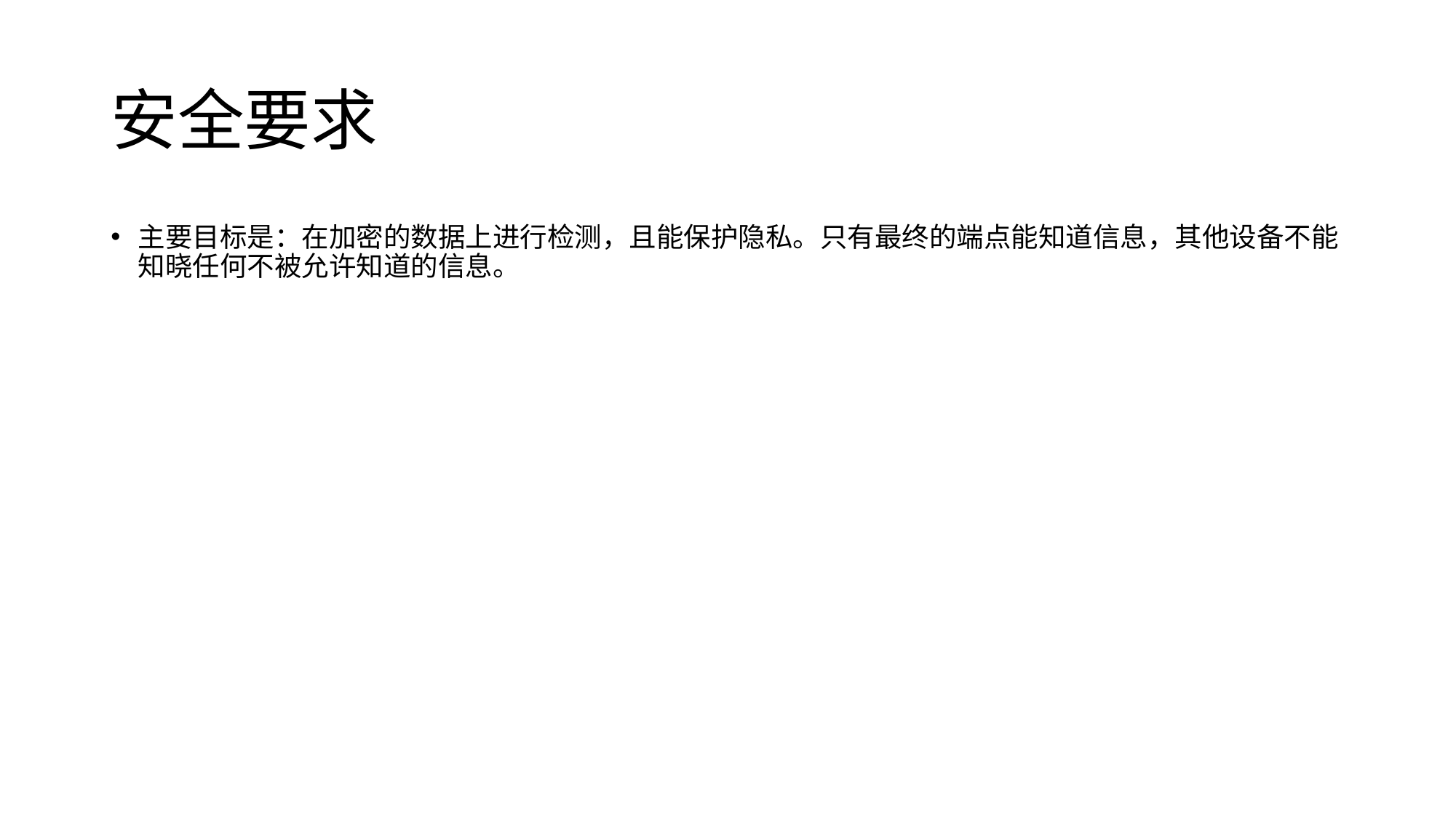

# 安全要求
主要目标是：在加密的数据上进行检测，且能保护隐私。只有最终的端点能知道信息，其他设备不能知晓任何不被允许知道的信息。